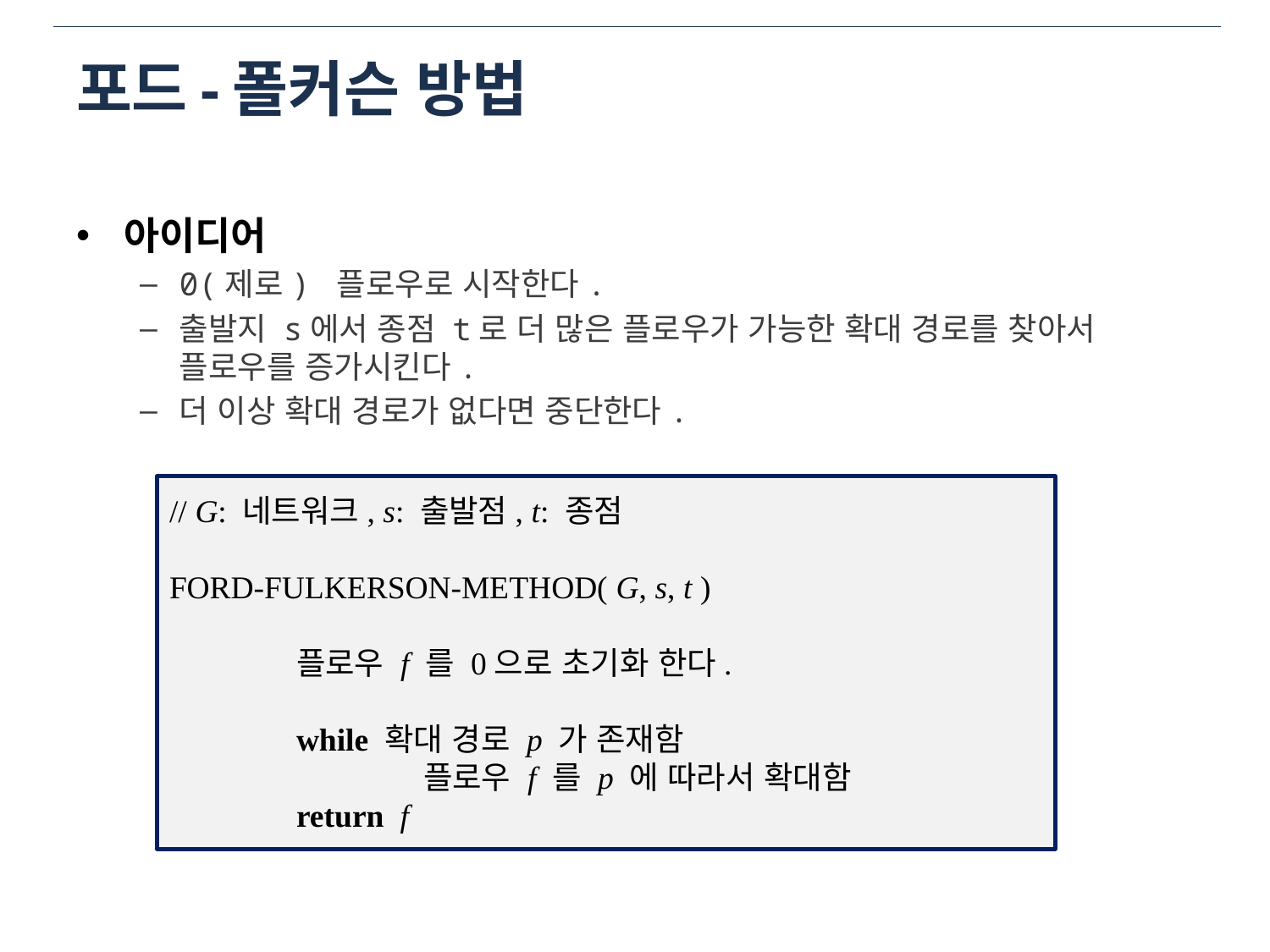

# 포드-폴커슨 방법

아이디어
0(제로) 플로우로 시작한다.
출발지 s에서 종점 t로 더 많은 플로우가 가능한 확대 경로를 찾아서 플로우를 증가시킨다.
더 이상 확대 경로가 없다면 중단한다.

// G: 네트워크, s: 출발점, t: 종점

FORD-FULKERSON-METHOD( G, s, t )

	플로우 f 를 0으로 초기화 한다.

	while 확대 경로 p 가 존재함
		플로우 f 를 p 에 따라서 확대함
	return  f